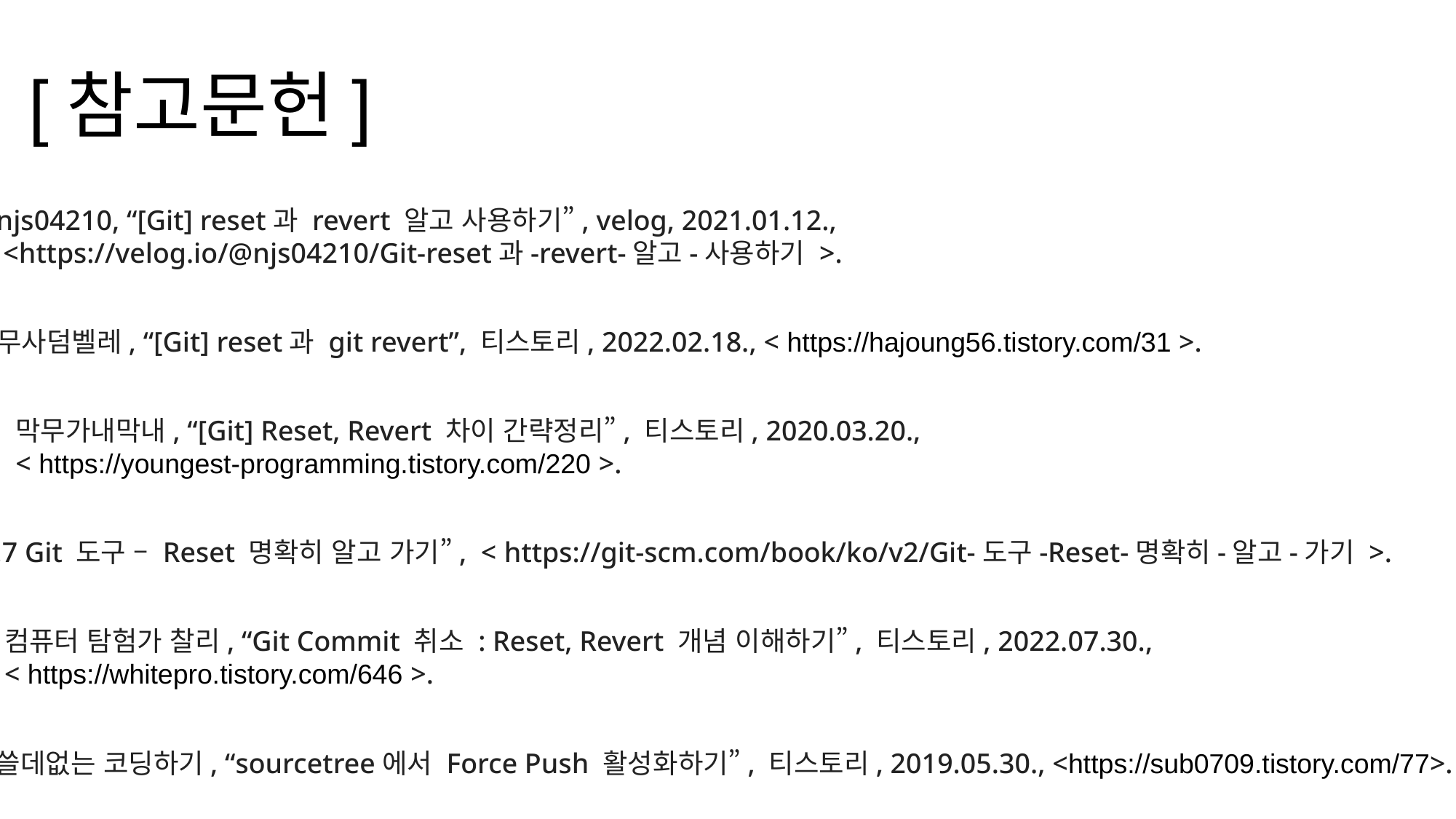

[참고문헌]
njs04210, “[Git] reset과 revert 알고 사용하기”, velog, 2021.01.12.,
 <https://velog.io/@njs04210/Git-reset과-revert-알고-사용하기 >.
무사덤벨레, “[Git] reset과 git revert”, 티스토리, 2022.02.18., < https://hajoung56.tistory.com/31 >.
막무가내막내, “[Git] Reset, Revert 차이 간략정리”, 티스토리, 2020.03.20.,
< https://youngest-programming.tistory.com/220 >.
“7.7 Git 도구 – Reset 명확히 알고 가기”,  < https://git-scm.com/book/ko/v2/Git-도구-Reset-명확히-알고-가기 >.
컴퓨터 탐험가 찰리, “Git Commit 취소 : Reset, Revert 개념 이해하기”, 티스토리, 2022.07.30.,
< https://whitepro.tistory.com/646 >.
쓸데없는 코딩하기, “sourcetree에서 Force Push 활성화하기”, 티스토리, 2019.05.30., <https://sub0709.tistory.com/77>.